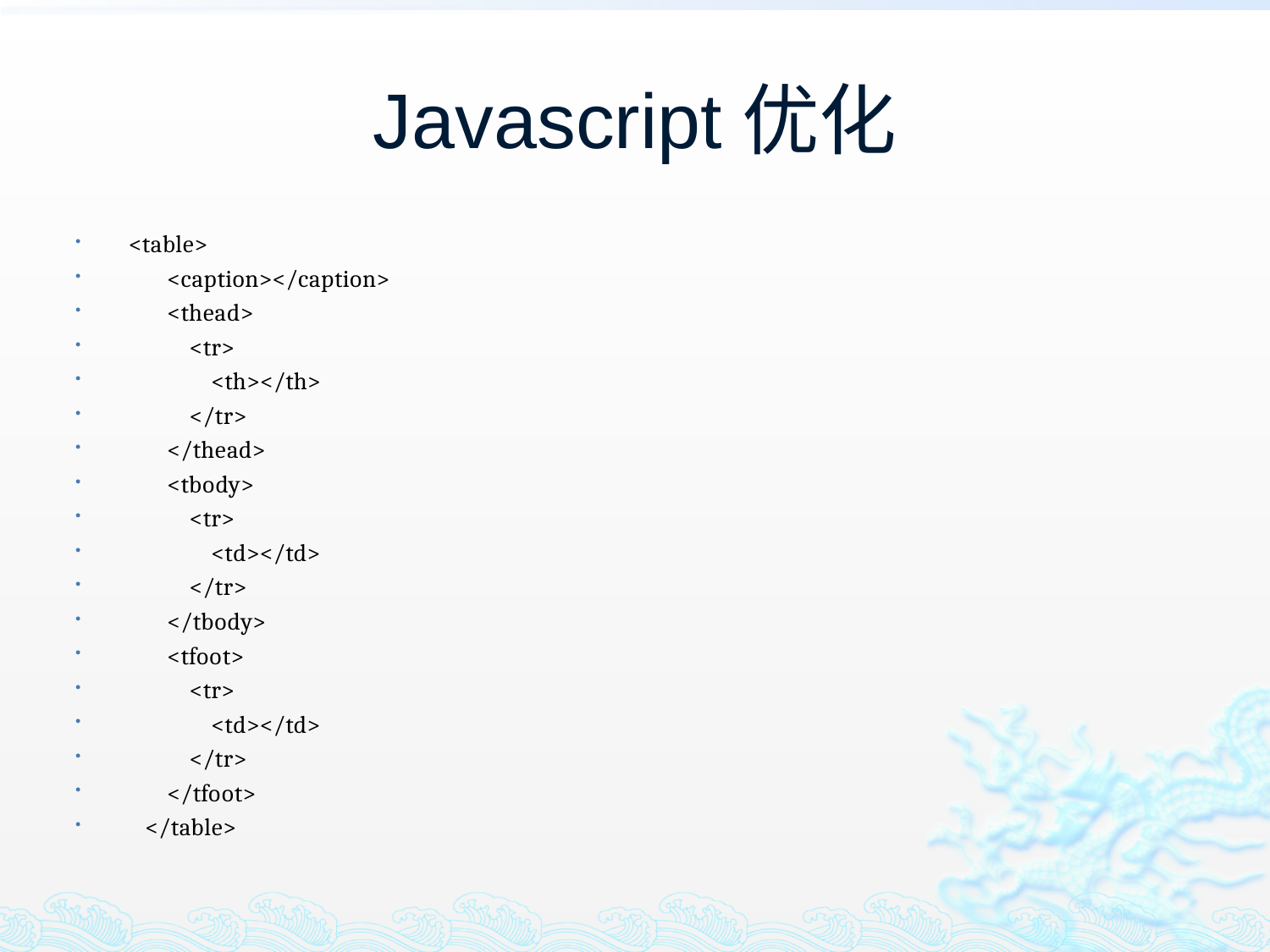

# Javascript优化
 <table>
        <caption></caption>
        <thead>
            <tr>
                <th></th>
            </tr>
        </thead>
        <tbody>
            <tr>
                <td></td>
            </tr>
        </tbody>
        <tfoot>
            <tr>
                <td></td>
            </tr>
        </tfoot>
    </table>